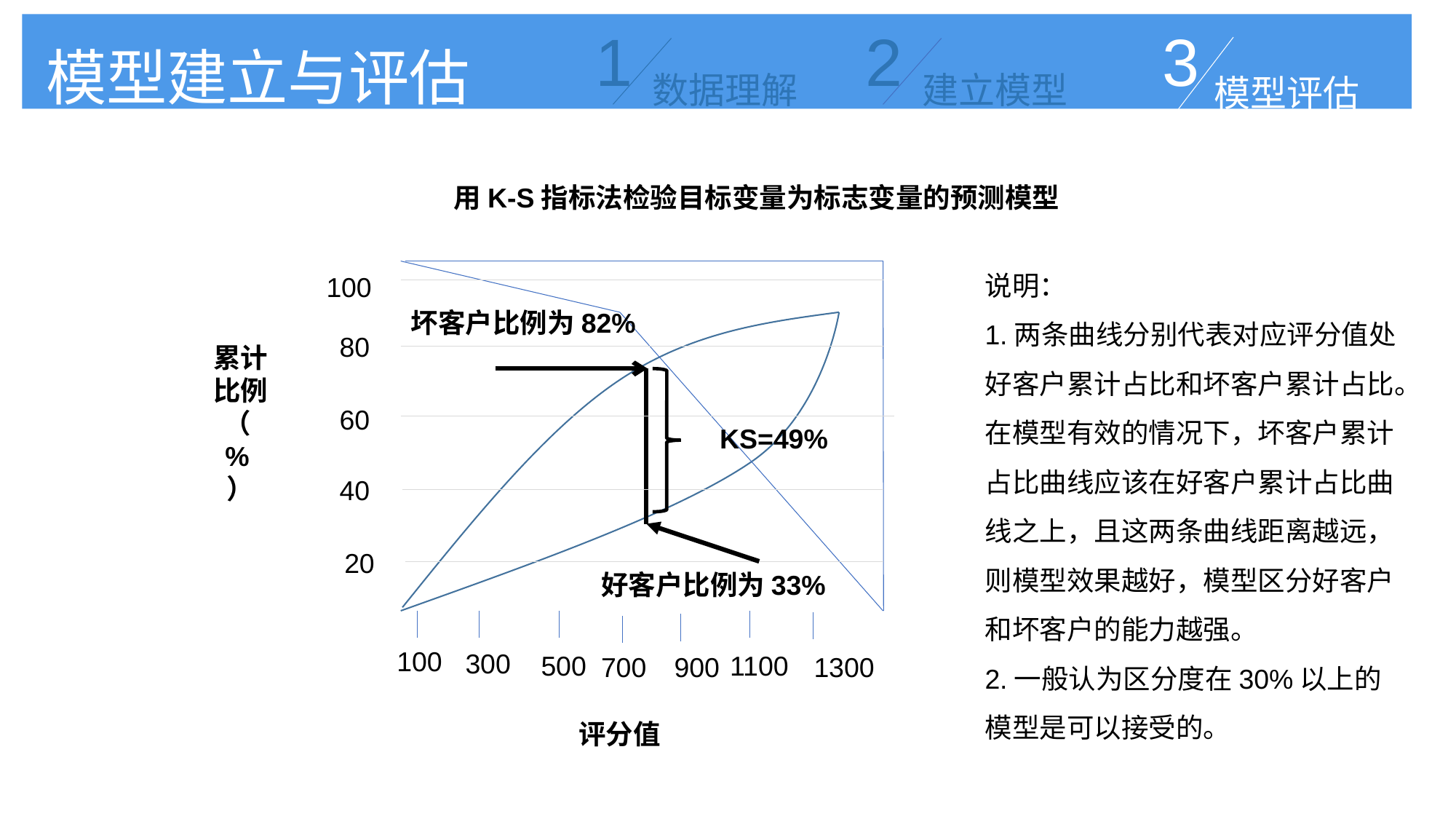

1

数据理解
2

建立模型
3

模型评估
1
数据理解
模型建立与评估
RFM分析
用K-S指标法检验目标变量为标志变量的预测模型
说明：
1.两条曲线分别代表对应评分值处好客户累计占比和坏客户累计占比。在模型有效的情况下，坏客户累计占比曲线应该在好客户累计占比曲线之上，且这两条曲线距离越远，则模型效果越好，模型区分好客户和坏客户的能力越强。
2.一般认为区分度在30%以上的模型是可以接受的。
100
坏客户比例为82%

80
累计比例（%）

60
KS=49%
40
20
好客户比例为33%
100
300
500
1100
700
900
1300
评分值